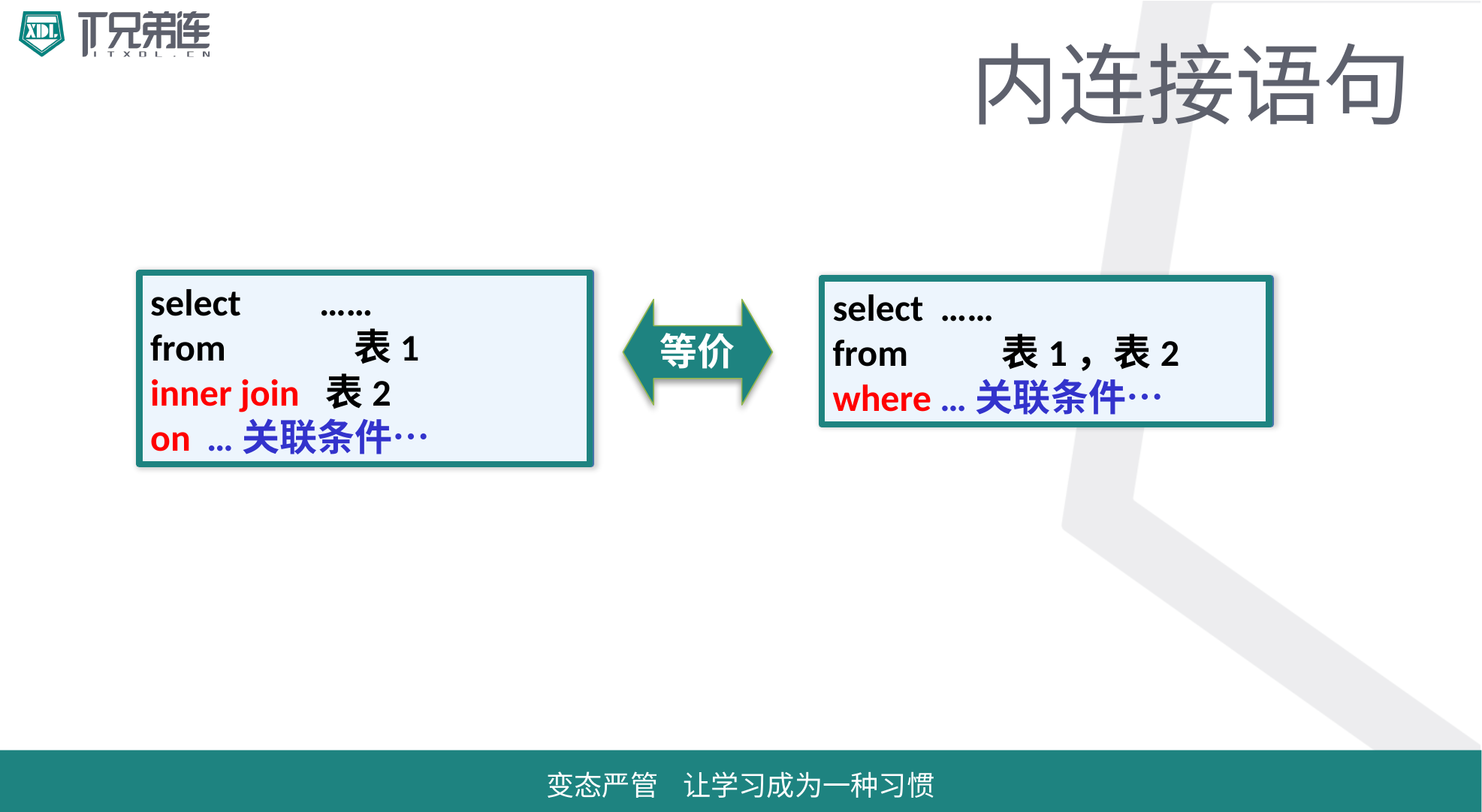

# 内连接语句
select 	……
from 	   表1
inner join  表2
on 	…关联条件…
SELECT 	……
FROM 	   表1
INNER JOIN   表2
ON 	……
select  ……
from 	表1，表2
where …关联条件…
SELECT  ……
FROM 	表1，表2
WHERE ……
等价